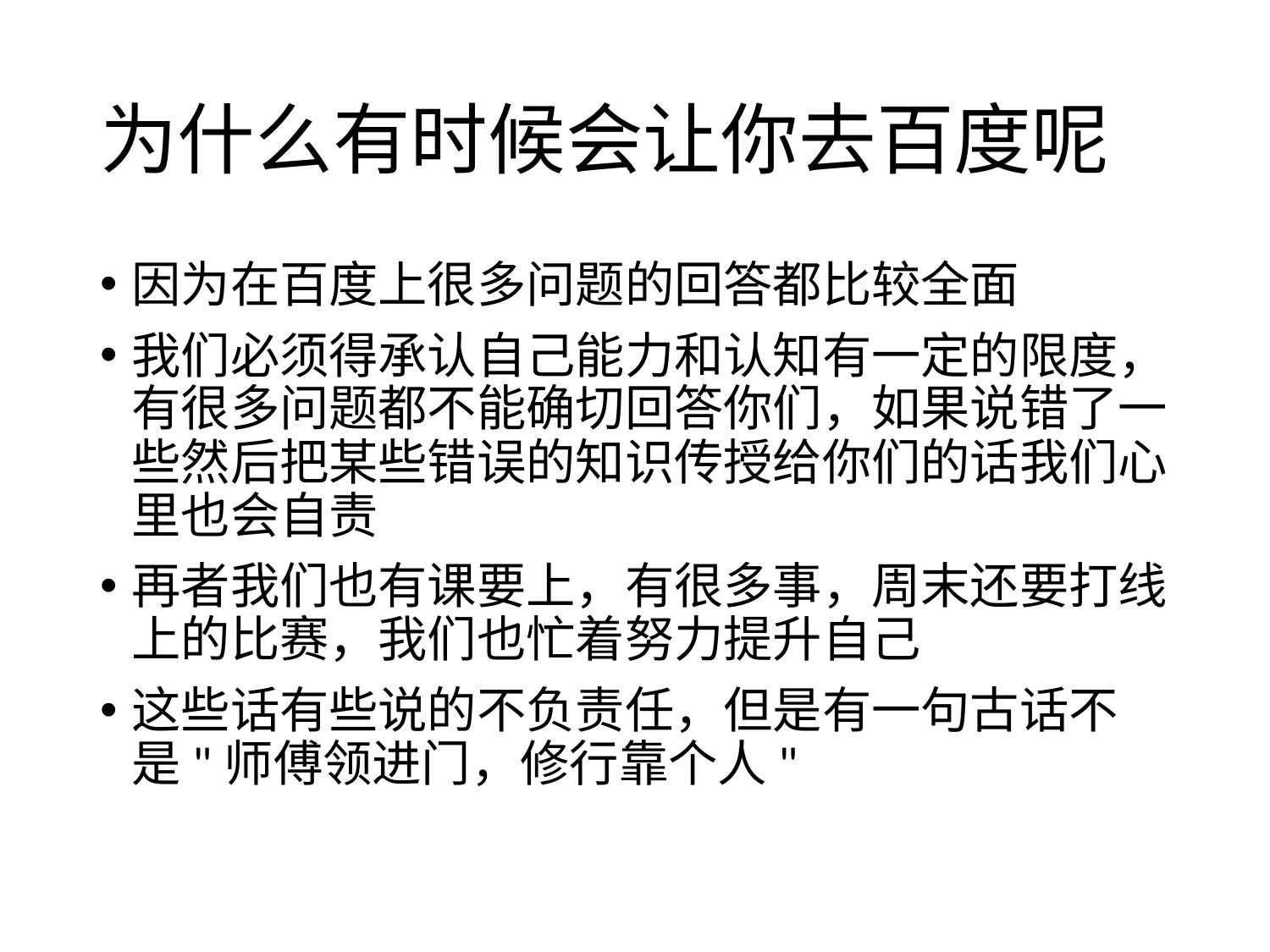

# 为什么有时候会让你去百度呢
因为在百度上很多问题的回答都比较全面
我们必须得承认自己能力和认知有一定的限度，有很多问题都不能确切回答你们，如果说错了一些然后把某些错误的知识传授给你们的话我们心里也会自责
再者我们也有课要上，有很多事，周末还要打线上的比赛，我们也忙着努力提升自己
这些话有些说的不负责任，但是有一句古话不是"师傅领进门，修行靠个人"